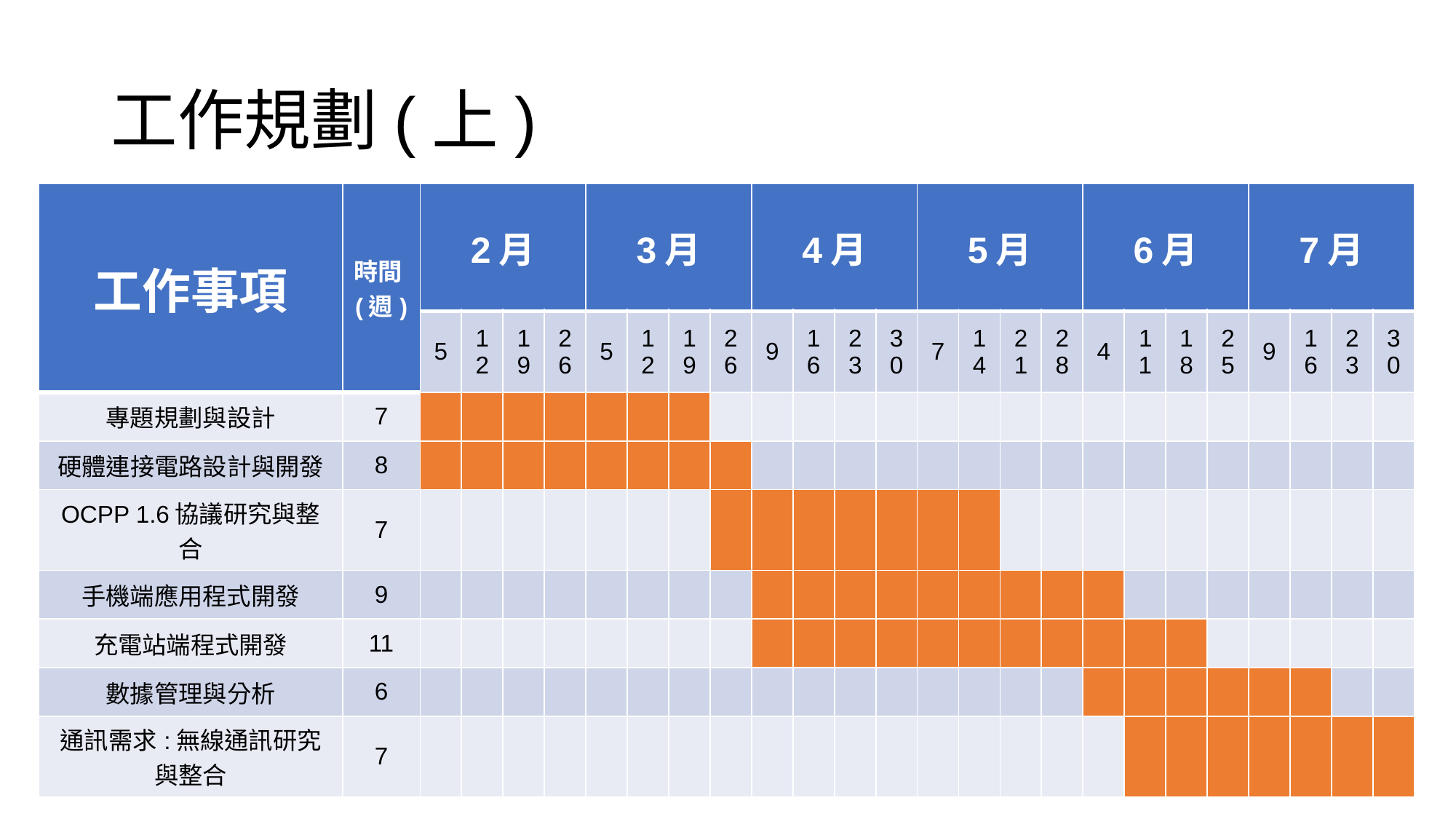

# 工作規劃(上)
| 工作事項 | 時間(週) | 2月 |  |  |  | 3月 |  |  |  | 4月 |  |  |  | 5月 |  |  |  | 6月 |  |  |  | 7月 |  |  |  |
| --- | --- | --- | --- | --- | --- | --- | --- | --- | --- | --- | --- | --- | --- | --- | --- | --- | --- | --- | --- | --- | --- | --- | --- | --- | --- |
|  |  | 5 | 12 | 19 | 26 | 5 | 12 | 19 | 26 | 9 | 16 | 23 | 30 | 7 | 14 | 21 | 28 | 4 | 11 | 18 | 25 | 9 | 16 | 23 | 30 |
| 專題規劃與設計 | 7 |  |  |  |  |  |  |  |  |  |  |  |  |  |  |  |  |  |  |  |  |  |  |  |  |
| 硬體連接電路設計與開發 | 8 |  |  |  |  |  |  |  |  |  |  |  |  |  |  |  |  |  |  |  |  |  |  |  |  |
| OCPP 1.6協議研究與整合 | 7 |  |  |  |  |  |  |  |  |  |  |  |  |  |  |  |  |  |  |  |  |  |  |  |  |
| 手機端應用程式開發 | 9 |  |  |  |  |  |  |  |  |  |  |  |  |  |  |  |  |  |  |  |  |  |  |  |  |
| 充電站端程式開發 | 11 |  |  |  |  |  |  |  |  |  |  |  |  |  |  |  |  |  |  |  |  |  |  |  |  |
| 數據管理與分析 | 6 |  |  |  |  |  |  |  |  |  |  |  |  |  |  |  |  |  |  |  |  |  |  |  |  |
| 通訊需求:無線通訊研究與整合 | 7 |  |  |  |  |  |  |  |  |  |  |  |  |  |  |  |  |  |  |  |  |  |  |  |  |